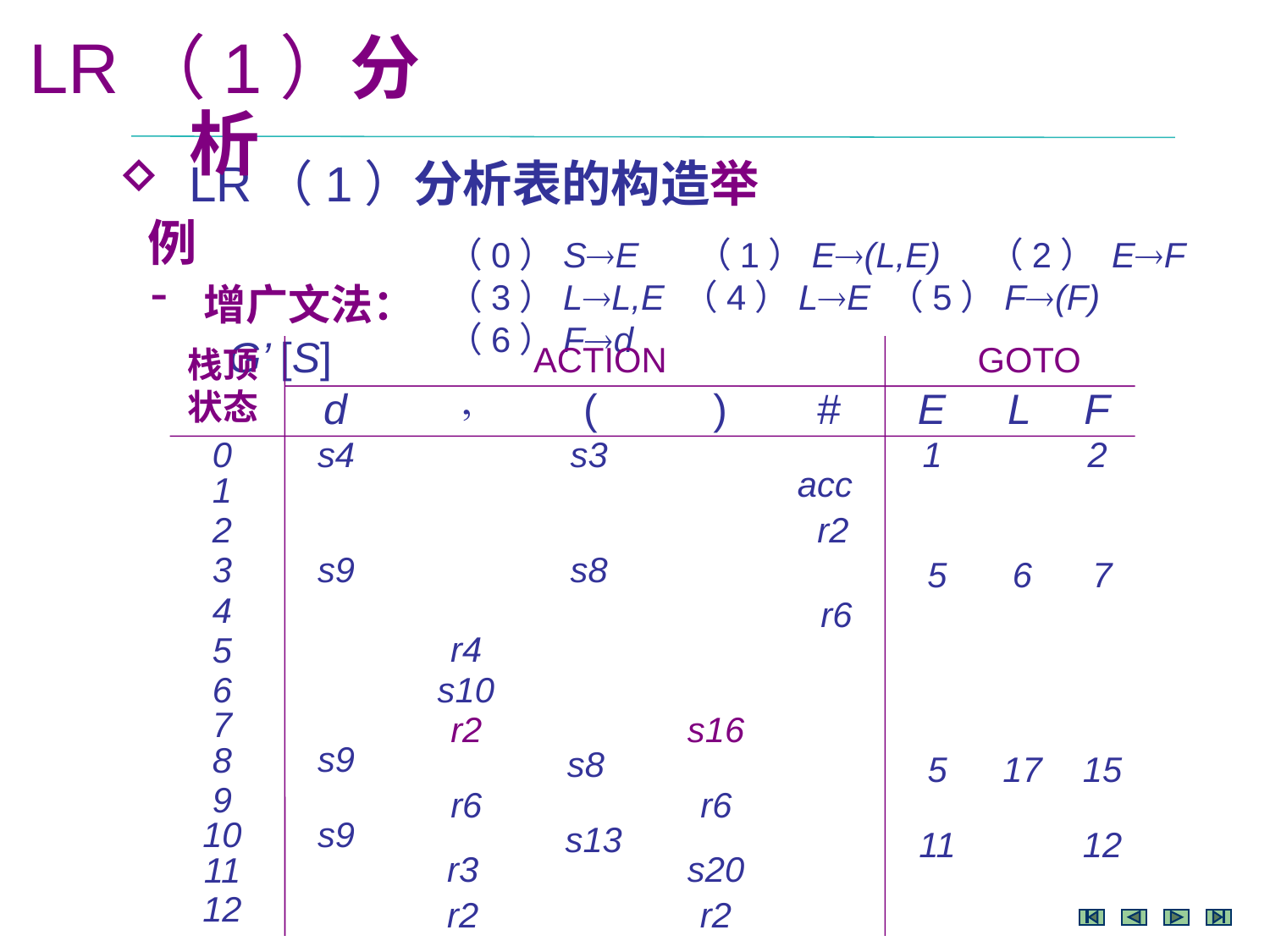

LR（1）分析
  LR（1）分析表的构造举例
 增广文法：
    G’ [S]
（0）S→E     （1）E→(L,E)    （2） E→F
（3）L→L,E （4）L→E （5）F→(F)  （6）F→d
ACTION
GOTO
栈顶状态

,
d
(
)
#
E
L
F

s4
s3
1
2
0

acc
1
r2
2
s9
s8
5
6
7
3
4
r6
r4
5
s10
6
7
r2
s16
s9
s8
5
17
15
8
9
r6
r6
s9
s13
11
12
10
r3
s20
11
12
r2
r2